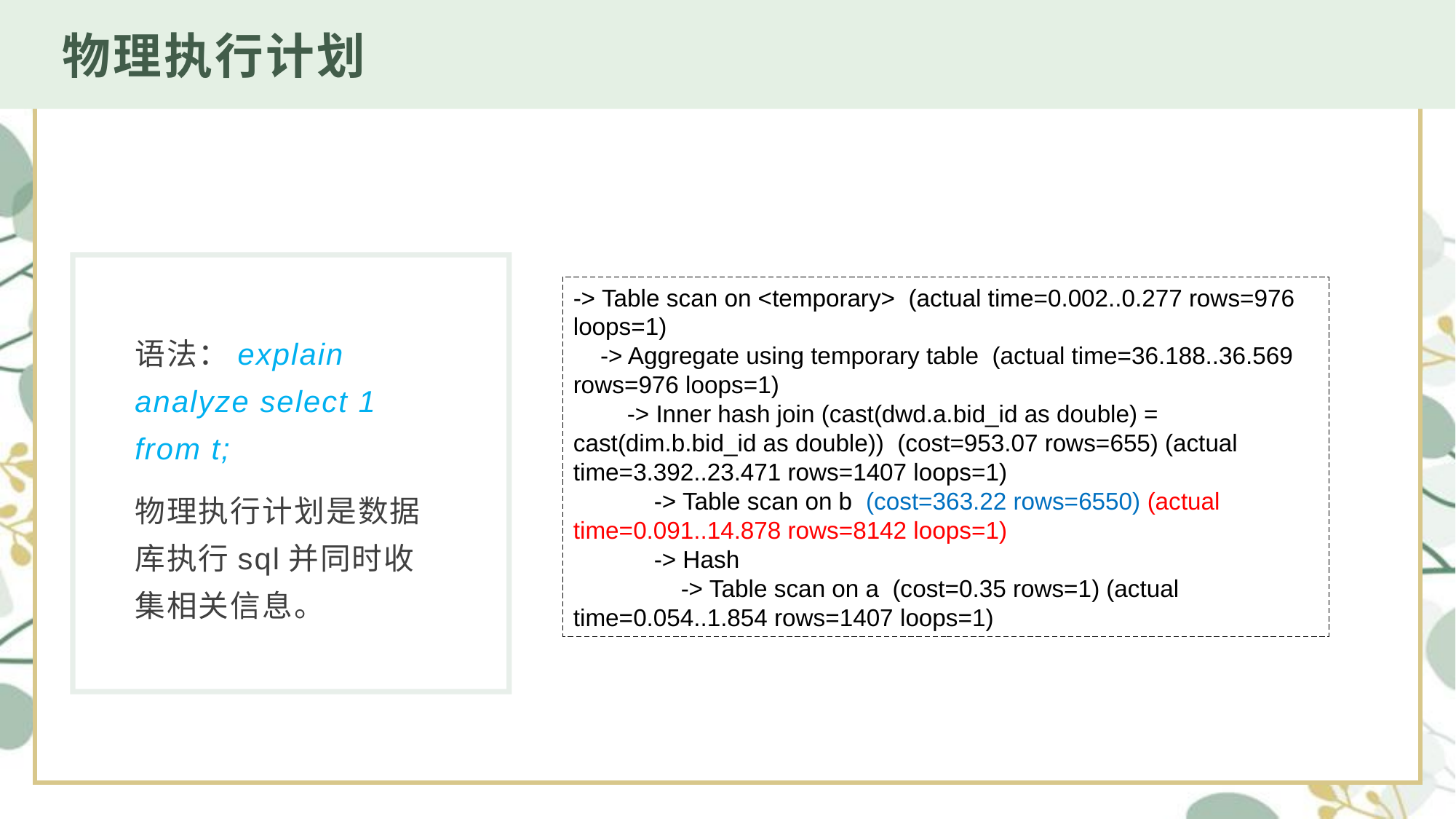

物理执行计划

-> Table scan on <temporary>  (actual time=0.002..0.277 rows=976 loops=1)
    -> Aggregate using temporary table  (actual time=36.188..36.569 rows=976 loops=1)
        -> Inner hash join (cast(dwd.a.bid_id as double) = cast(dim.b.bid_id as double))  (cost=953.07 rows=655) (actual time=3.392..23.471 rows=1407 loops=1)
            -> Table scan on b  (cost=363.22 rows=6550) (actual time=0.091..14.878 rows=8142 loops=1)
            -> Hash
                -> Table scan on a  (cost=0.35 rows=1) (actual time=0.054..1.854 rows=1407 loops=1)
语法：explain analyze select 1 from t;
物理执行计划是数据库执行sql并同时收集相关信息。